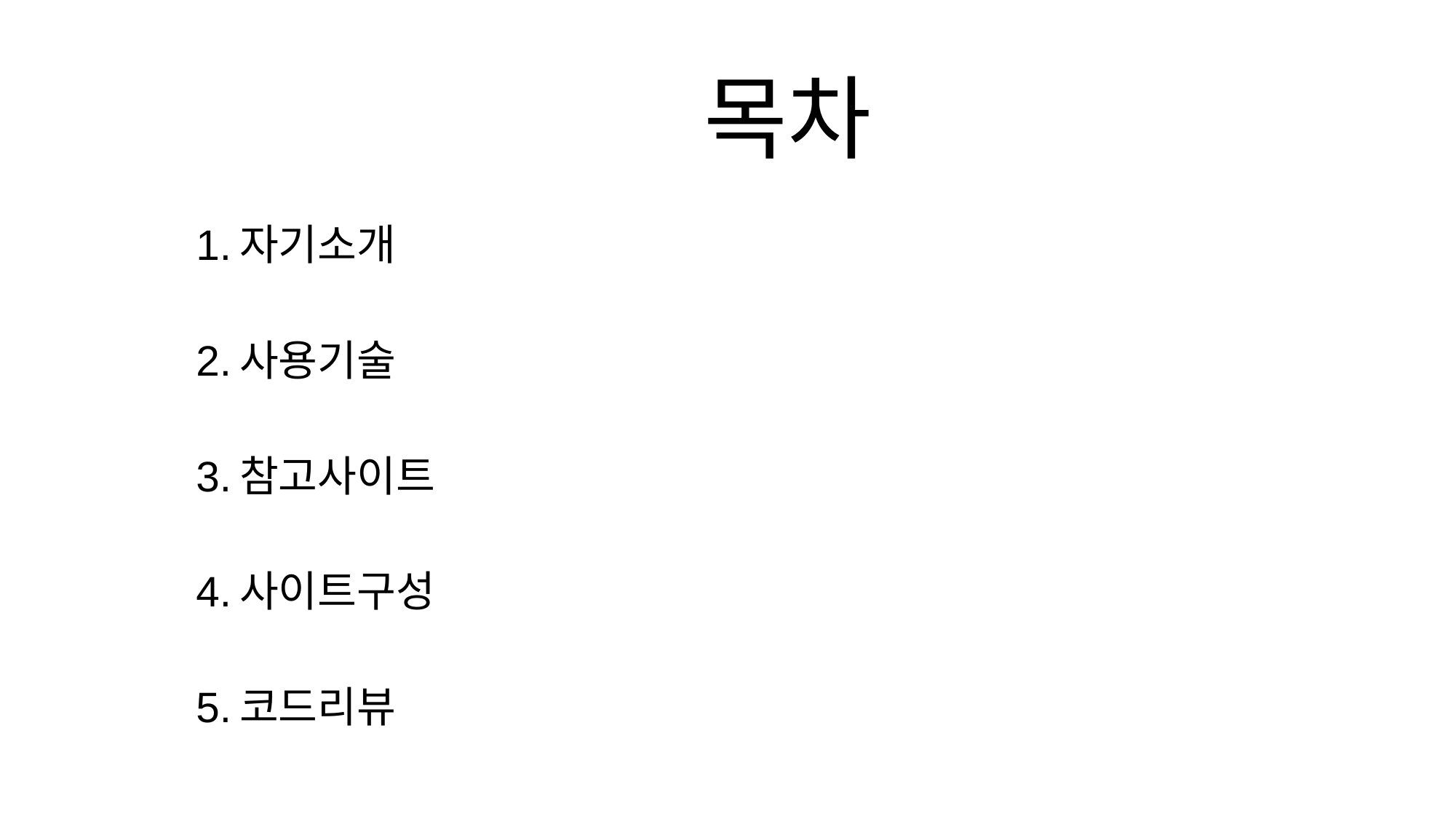

# 목차
					1.자기소개

					2.사용기술

					3.참고사이트

					4.사이트구성

					5.코드리뷰